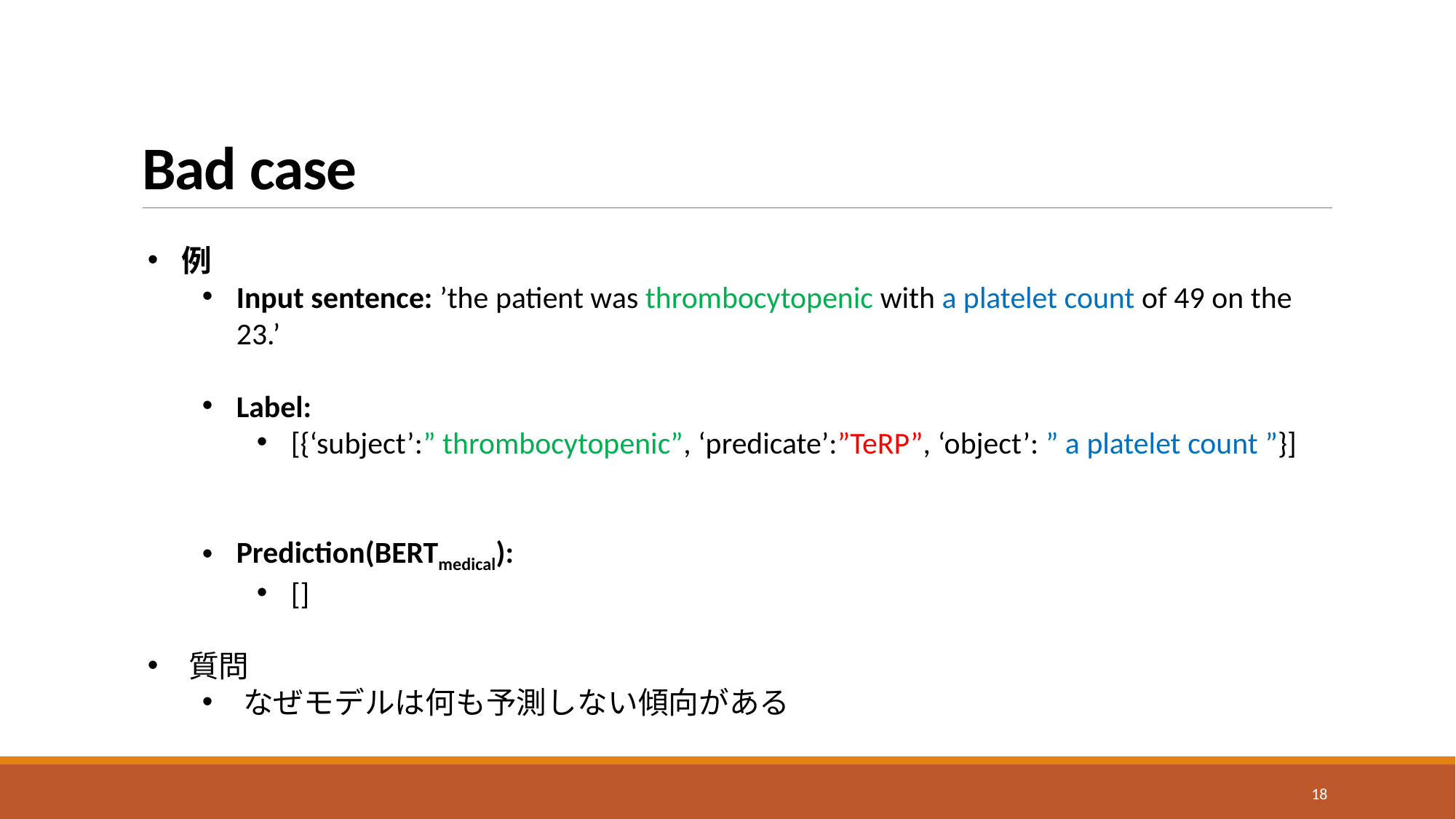

# Bad case
例
Input sentence: ’the patient was thrombocytopenic with a platelet count of 49 on the 23.’

Label:
[{‘subject’:” thrombocytopenic”, ‘predicate’:”TeRP”, ‘object’: ” a platelet count ”}]

Prediction(BERTmedical):
[]

質問
なぜモデルは何も予測しない傾向がある

18